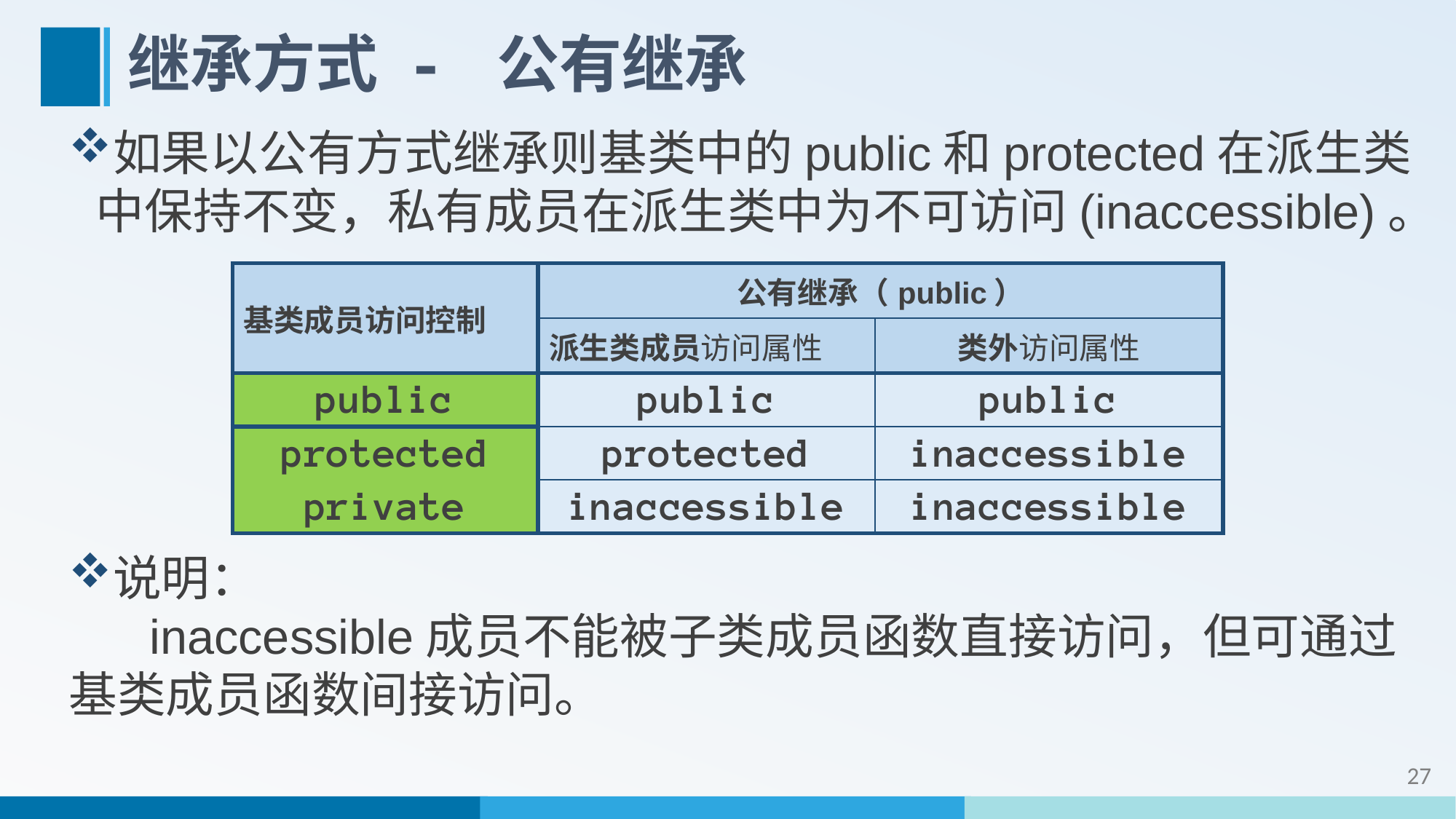

# 继承方式 - 公有继承
如果以公有方式继承则基类中的public和protected在派生类中保持不变，私有成员在派生类中为不可访问(inaccessible)。

说明：
      inaccessible成员不能被子类成员函数直接访问，但可通过基类成员函数间接访问。

| 基类成员访问控制 | 公有继承（public） |  |
| --- | --- | --- |
|  | 派生类成员访问属性 | 类外访问属性 |
| public | public | public |
| protected | protected | inaccessible |
| private | inaccessible | inaccessible |